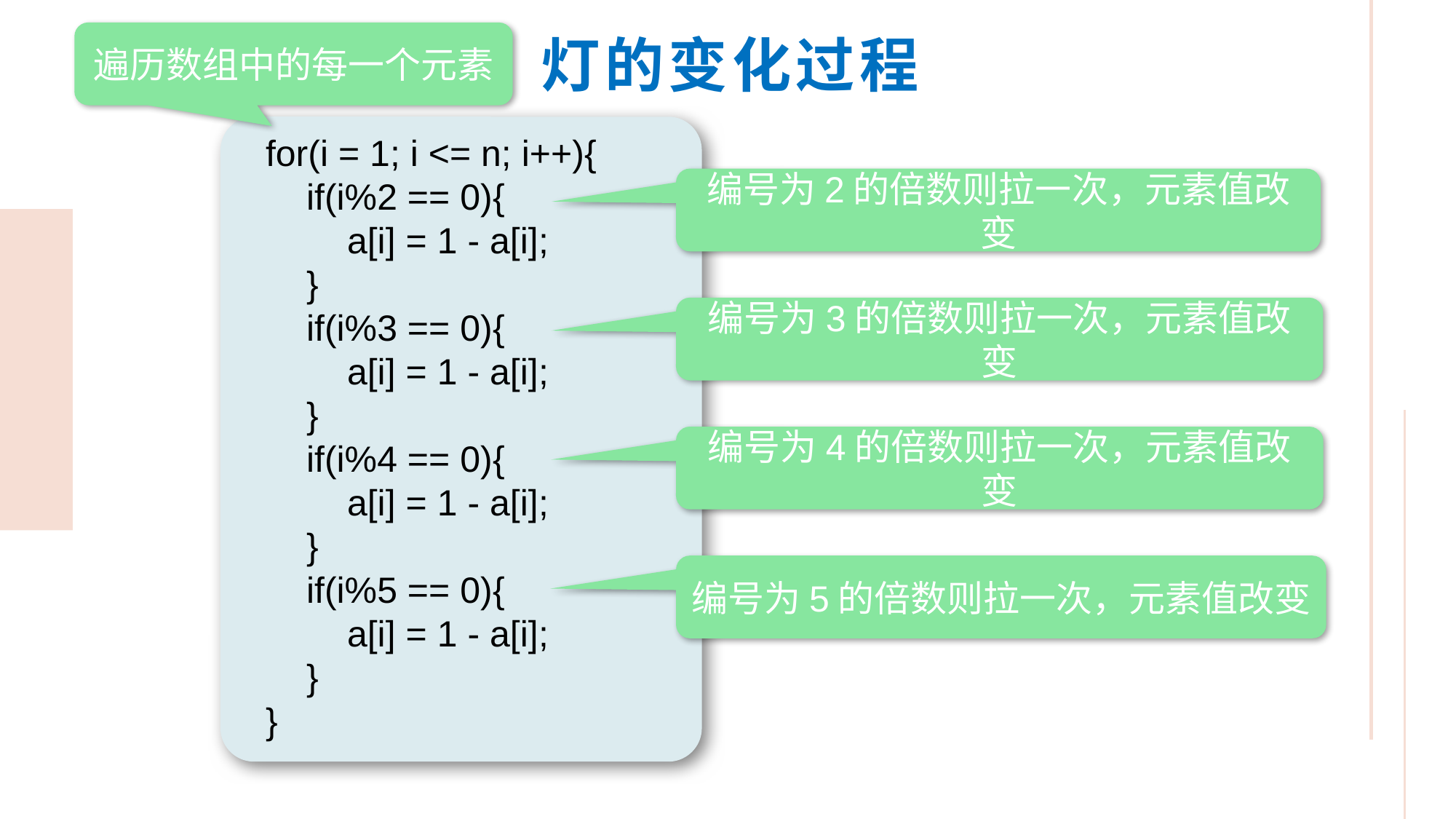

遍历数组中的每一个元素
灯的变化过程

for(i = 1; i <= n; i++){
    if(i%2 == 0){
        a[i] = 1 - a[i];
    }
    if(i%3 == 0){
        a[i] = 1 - a[i];
    }
    if(i%4 == 0){
        a[i] = 1 - a[i];
    }
    if(i%5 == 0){
        a[i] = 1 - a[i];
    }
}
编号为2的倍数则拉一次，元素值改变
编号为3的倍数则拉一次，元素值改变
编号为4的倍数则拉一次，元素值改变
编号为5的倍数则拉一次，元素值改变